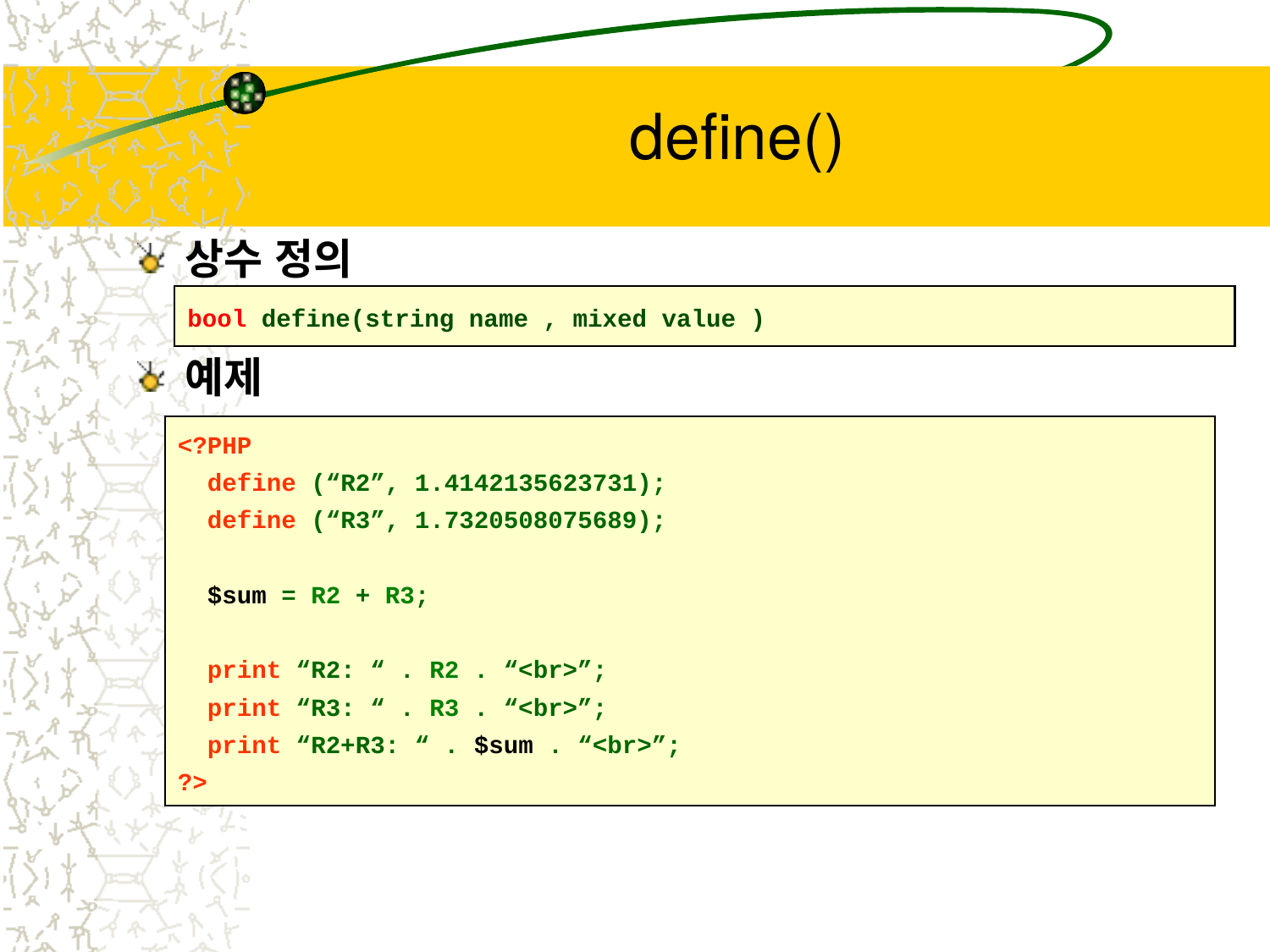

# define()
상수 정의

예제
bool define(string name , mixed value )
<?PHP
  define (“R2”, 1.4142135623731);
  define (“R3”, 1.7320508075689);

  $sum = R2 + R3;

  print “R2: “ . R2 . “<br>”;
  print “R3: “ . R3 . “<br>”;
  print “R2+R3: “ . $sum . “<br>”;
?>